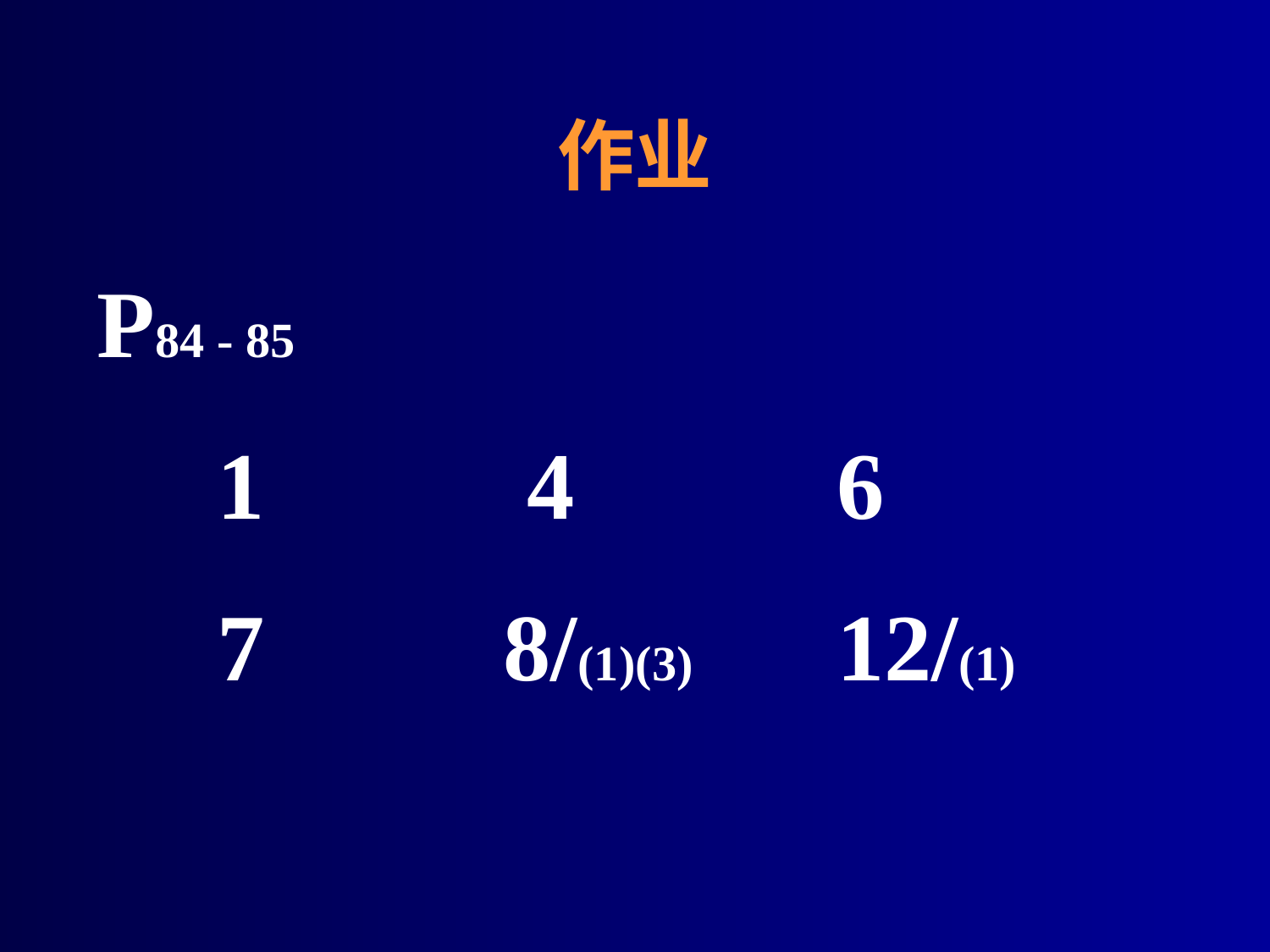

作业
P84 - 85
     1           4           6
     7          8/(1)(3)      12/(1)